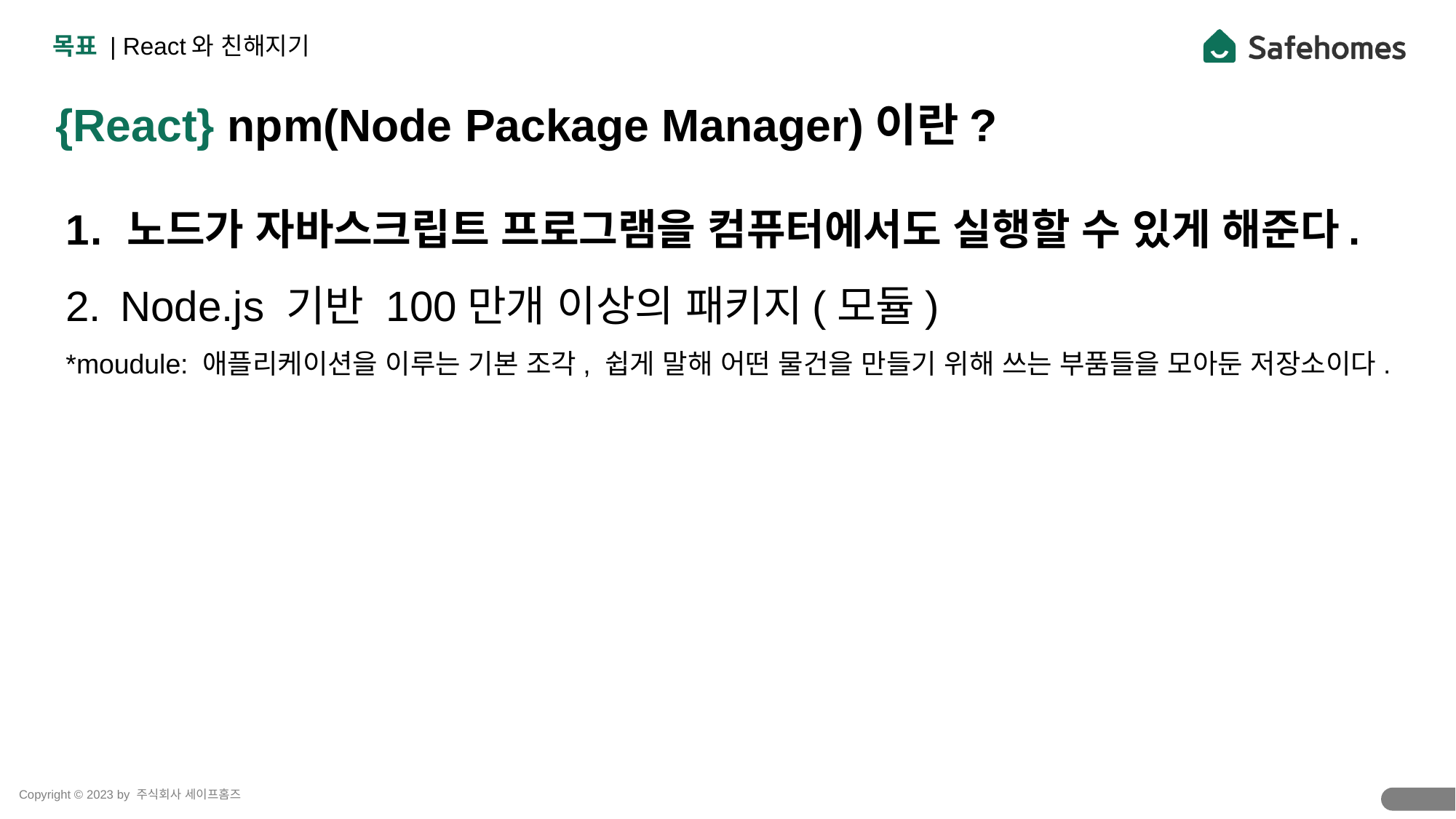

{React} npm(Node Package Manager)이란?
노드가 자바스크립트 프로그램을 컴퓨터에서도 실행할 수 있게 해준다.
Node.js 기반 100만개 이상의 패키지(모듈)
*moudule: 애플리케이션을 이루는 기본 조각, 쉽게 말해 어떤 물건을 만들기 위해 쓰는 부품들을 모아둔 저장소이다.